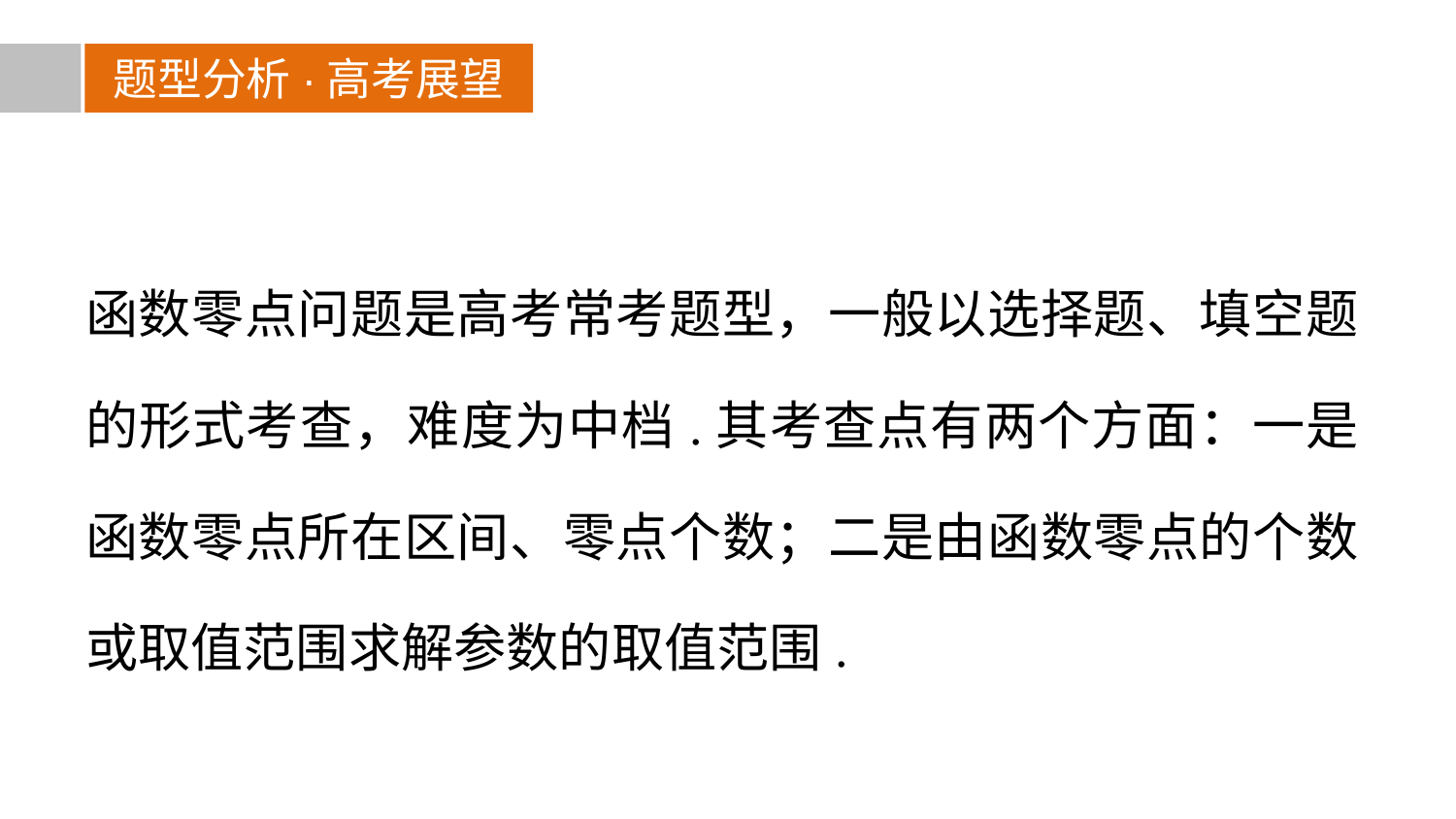

题型分析·高考展望
函数零点问题是高考常考题型，一般以选择题、填空题的形式考查，难度为中档.其考查点有两个方面：一是函数零点所在区间、零点个数；二是由函数零点的个数或取值范围求解参数的取值范围.